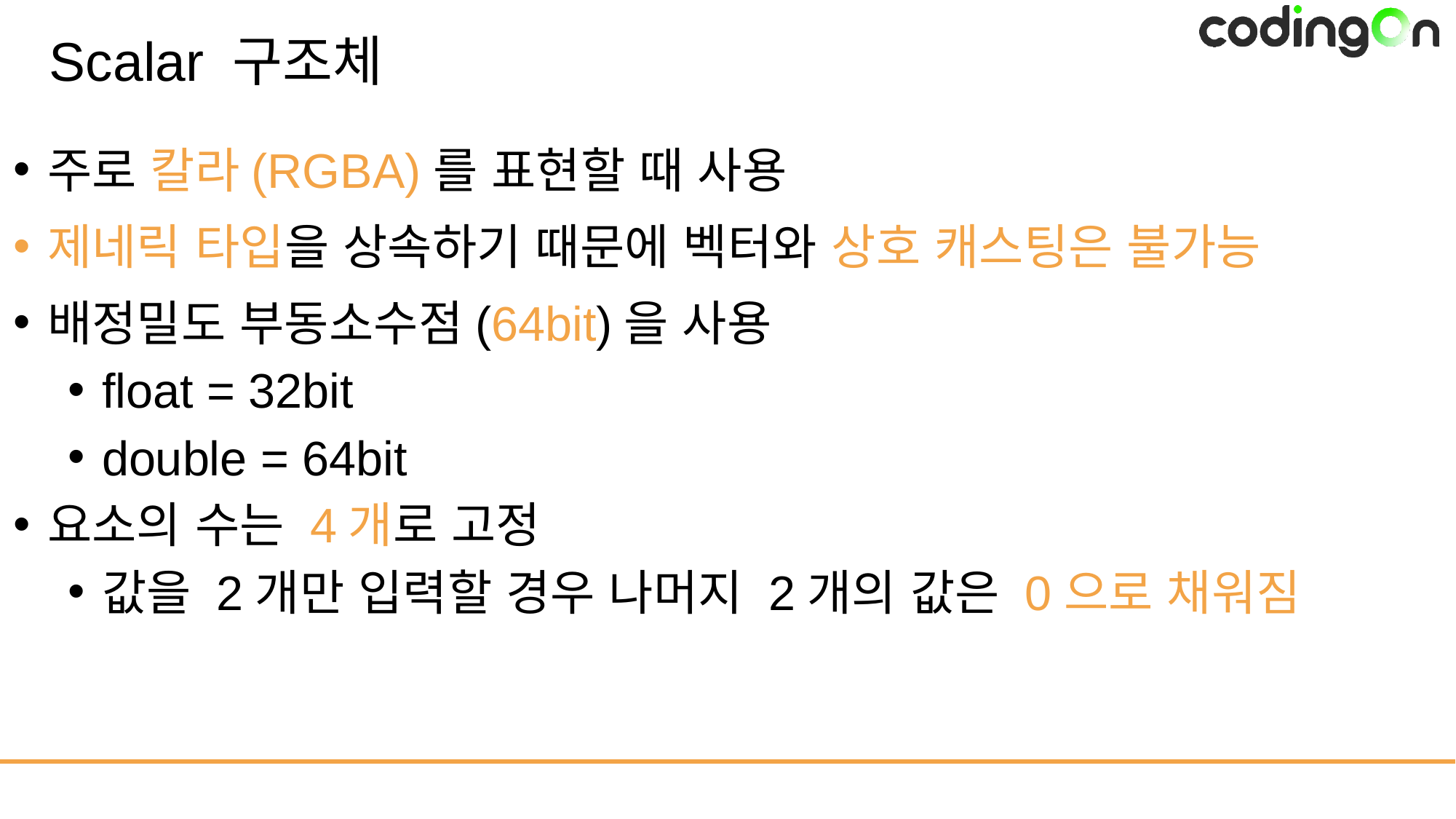

# Scalar 구조체
주로 칼라(RGBA)를 표현할 때 사용
제네릭 타입을 상속하기 때문에 벡터와 상호 캐스팅은 불가능
배정밀도 부동소수점(64bit)을 사용
float = 32bit
double = 64bit
요소의 수는 4개로 고정
값을 2개만 입력할 경우 나머지 2개의 값은 0으로 채워짐